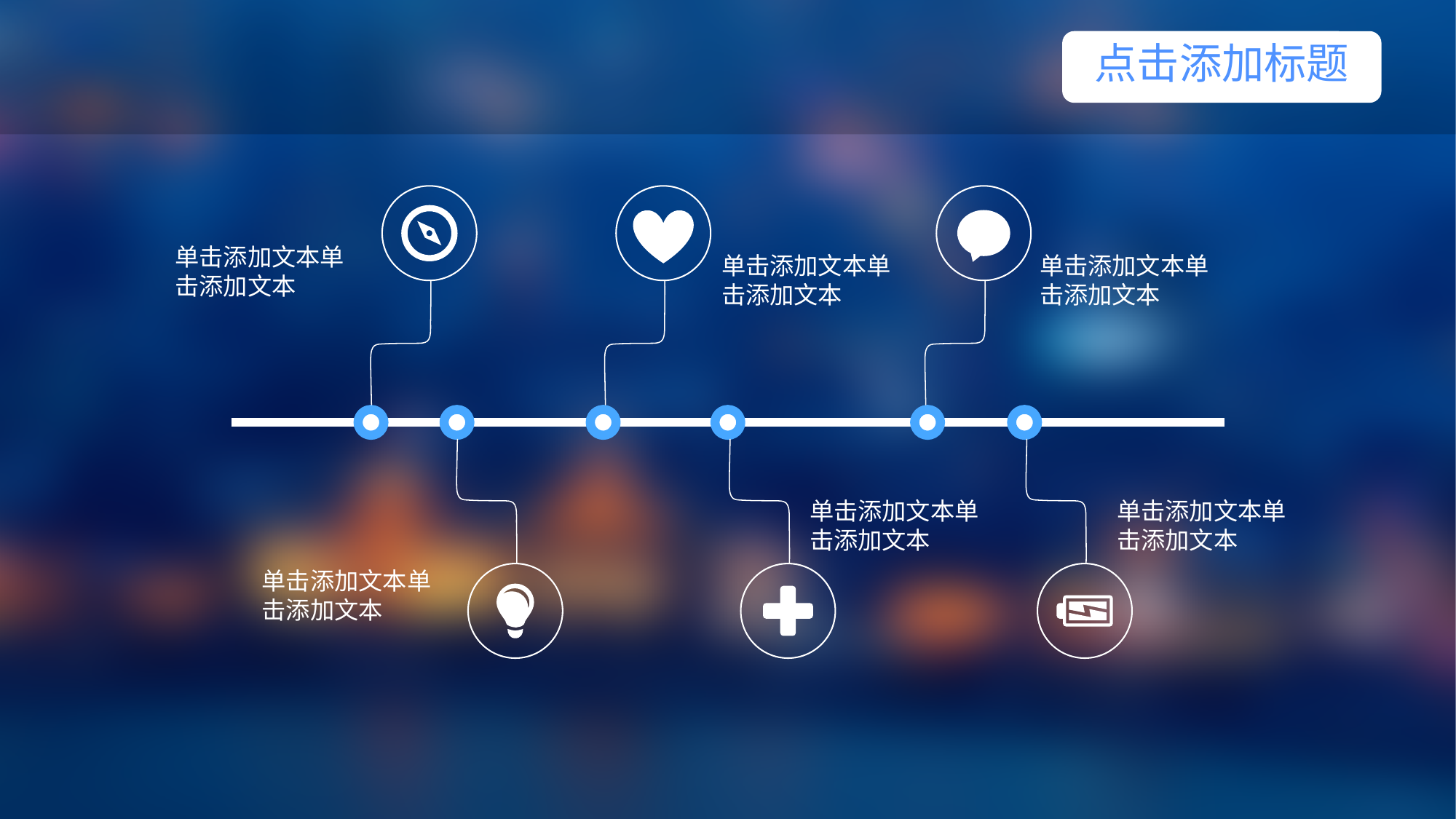

点击添加标题

单击添加文本单击添加文本
单击添加文本单击添加文本
单击添加文本单击添加文本
1
                     点击添加标题

单击添加文本单击添加文本
单击添加文本单击添加文本
单击添加文本单击添加文本